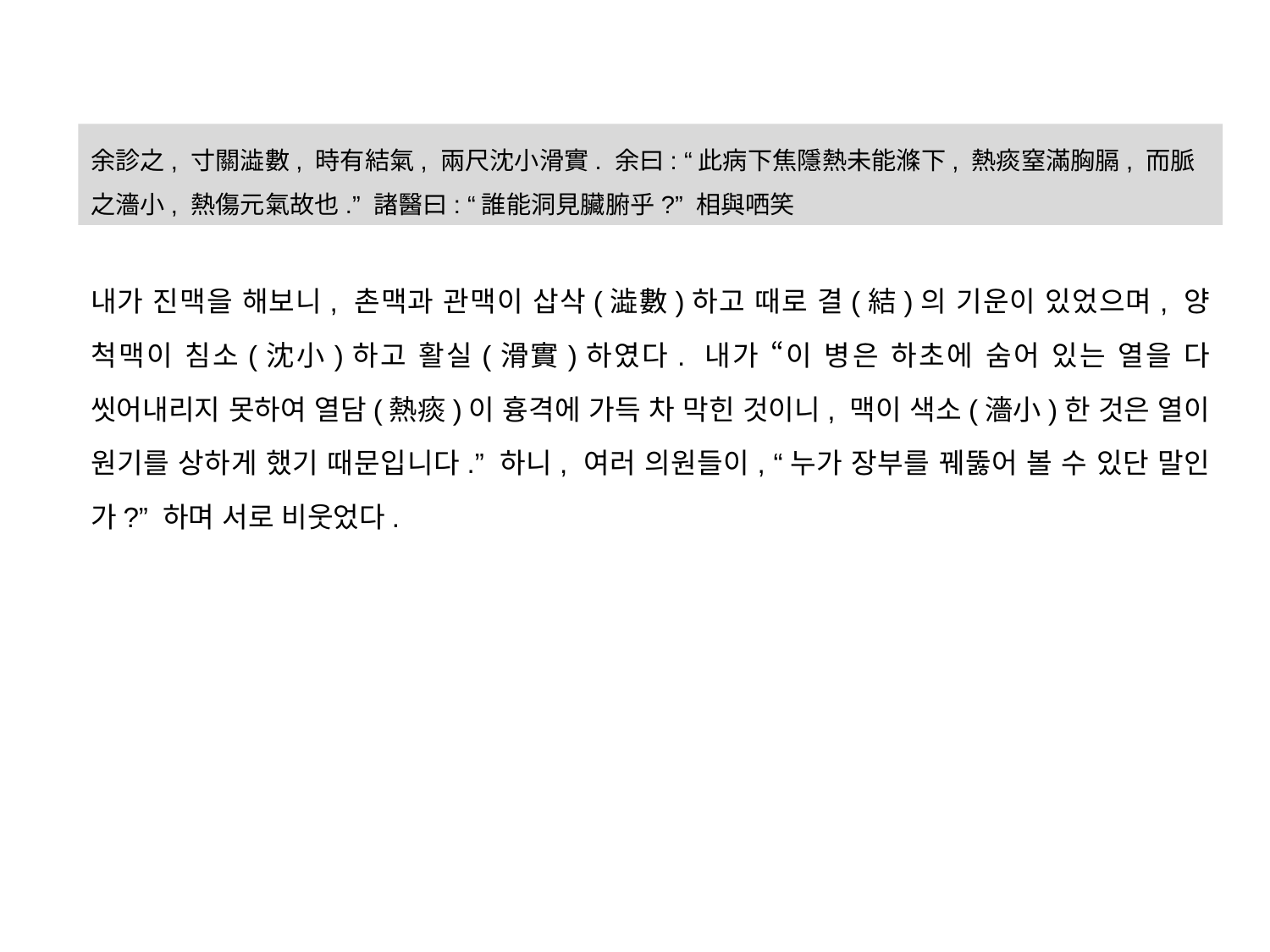

余診之, 寸關澁數, 時有結氣, 兩尺沈小滑實. 余曰: “此病下焦隱熱未能滌下, 熱痰窒滿胸膈, 而脈之濇小, 熱傷元氣故也.” 諸醫曰: “誰能洞見臟腑乎?” 相與哂笑
내가 진맥을 해보니, 촌맥과 관맥이 삽삭(澁數)하고 때로 결(結)의 기운이 있었으며, 양 척맥이 침소(沈小)하고 활실(滑實)하였다. 내가 “이 병은 하초에 숨어 있는 열을 다 씻어내리지 못하여 열담(熱痰)이 흉격에 가득 차 막힌 것이니, 맥이 색소(濇小)한 것은 열이 원기를 상하게 했기 때문입니다.” 하니, 여러 의원들이, “누가 장부를 꿰뚫어 볼 수 있단 말인가?” 하며 서로 비웃었다.